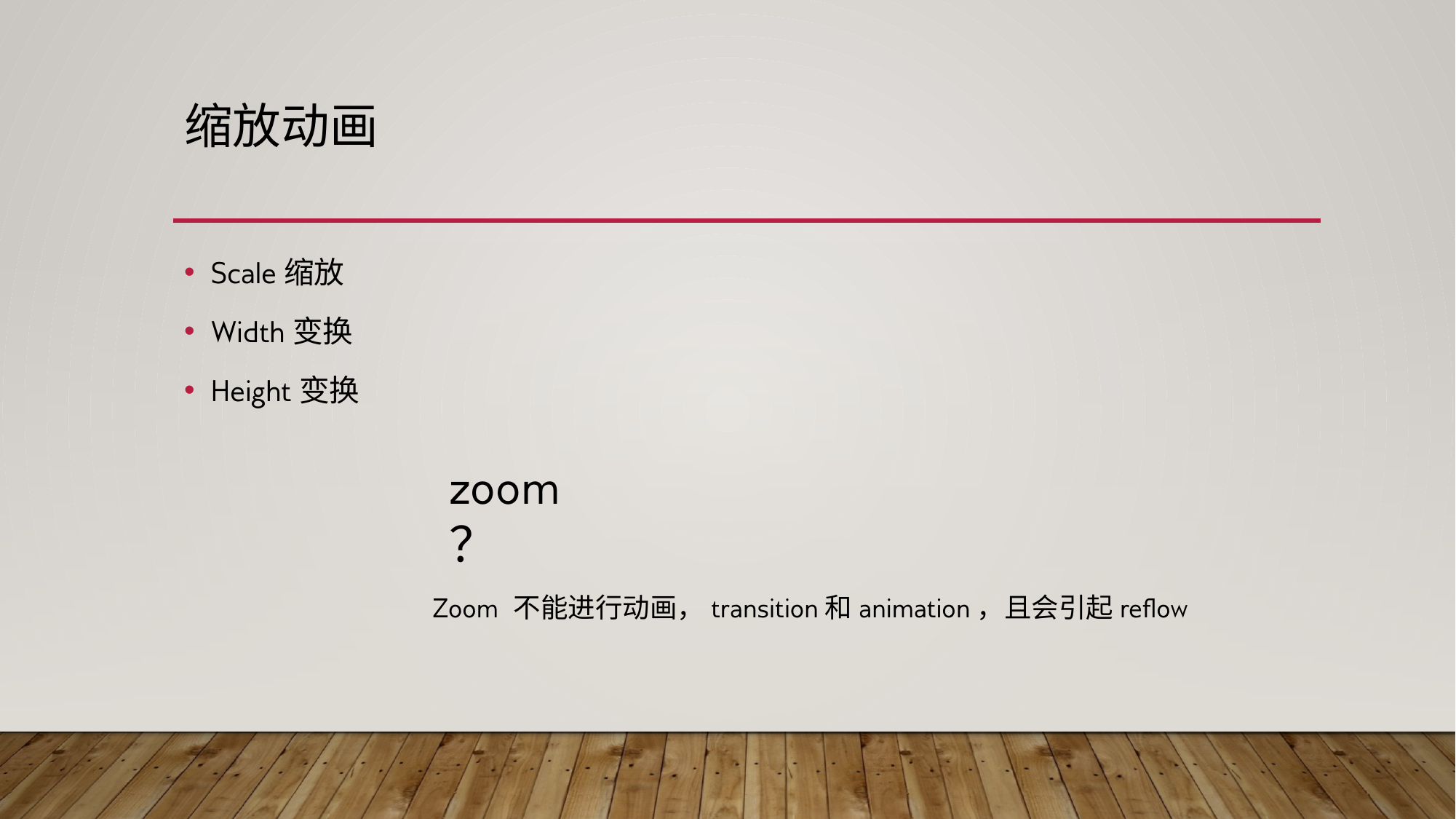

# 缩放动画
Scale缩放
Width变换
Height变换
zoom ？
Zoom 不能进行动画，transition和animation，且会引起reflow